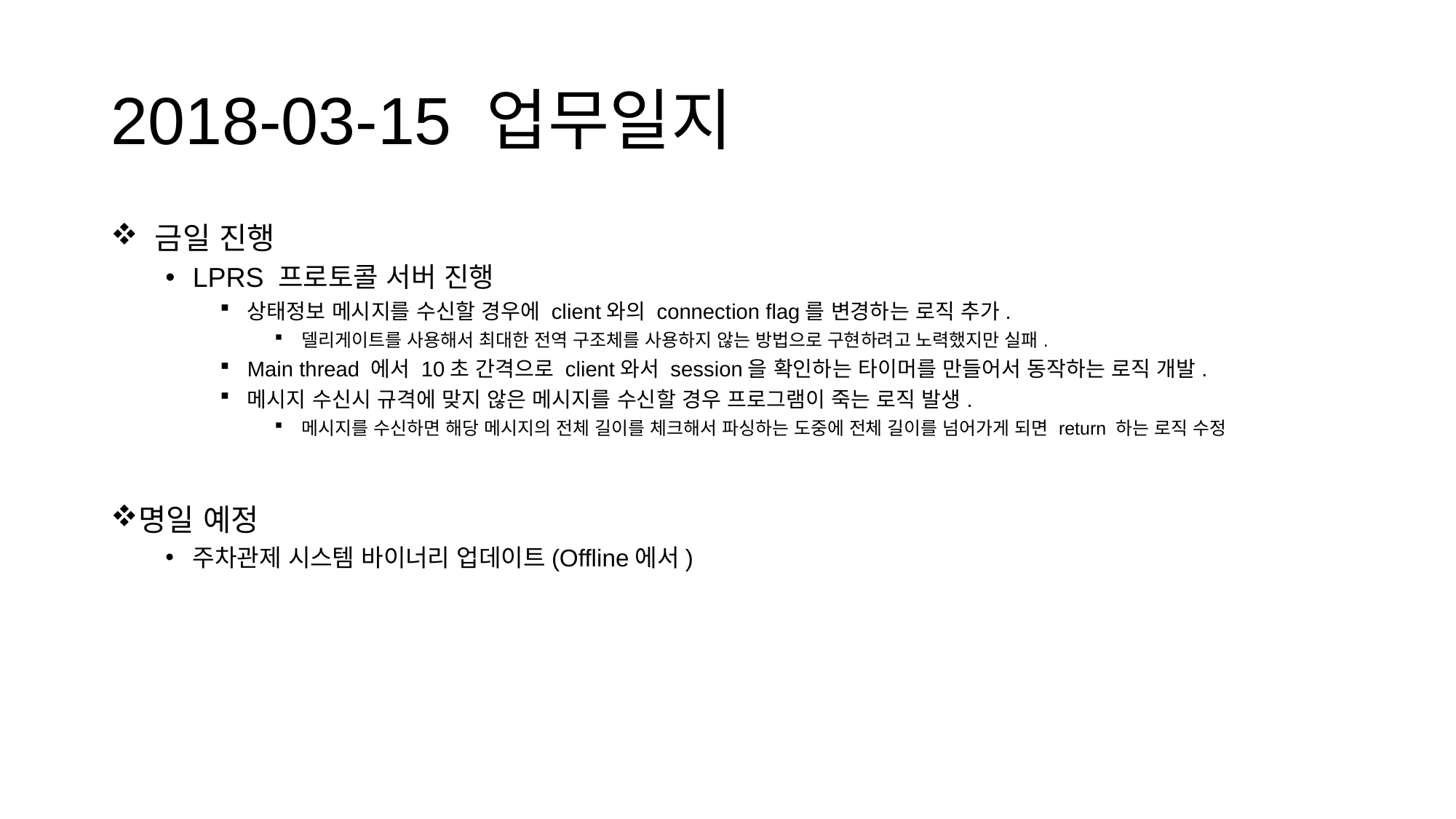

# 2018-03-15 업무일지
 금일 진행
LPRS 프로토콜 서버 진행
상태정보 메시지를 수신할 경우에 client와의 connection flag를 변경하는 로직 추가.
델리게이트를 사용해서 최대한 전역 구조체를 사용하지 않는 방법으로 구현하려고 노력했지만 실패.
Main thread 에서 10초 간격으로 client와서 session을 확인하는 타이머를 만들어서 동작하는 로직 개발.
메시지 수신시 규격에 맞지 않은 메시지를 수신할 경우 프로그램이 죽는 로직 발생.
메시지를 수신하면 해당 메시지의 전체 길이를 체크해서 파싱하는 도중에 전체 길이를 넘어가게 되면 return 하는 로직 수정

명일 예정
주차관제 시스템 바이너리 업데이트(Offline에서)